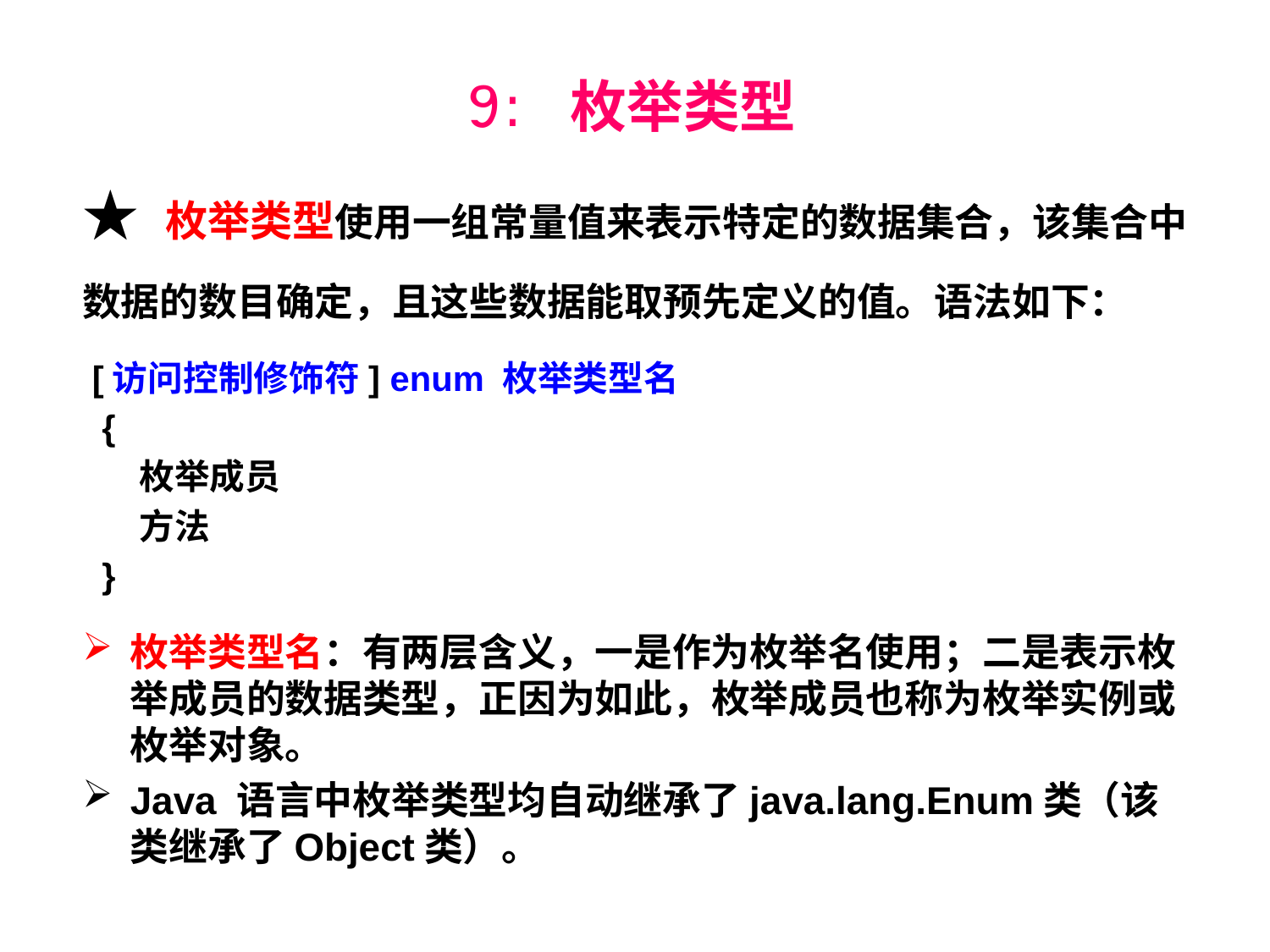

9:  枚举类型
★ 枚举类型使用一组常量值来表示特定的数据集合，该集合中数据的数目确定，且这些数据能取预先定义的值。语法如下：

 [访问控制修饰符] enum 枚举类型名
  {
      枚举成员
      方法
  }

枚举类型名：有两层含义，一是作为枚举名使用；二是表示枚举成员的数据类型，正因为如此，枚举成员也称为枚举实例或枚举对象。
Java 语言中枚举类型均自动继承了java.lang.Enum类（该类继承了Object类）。